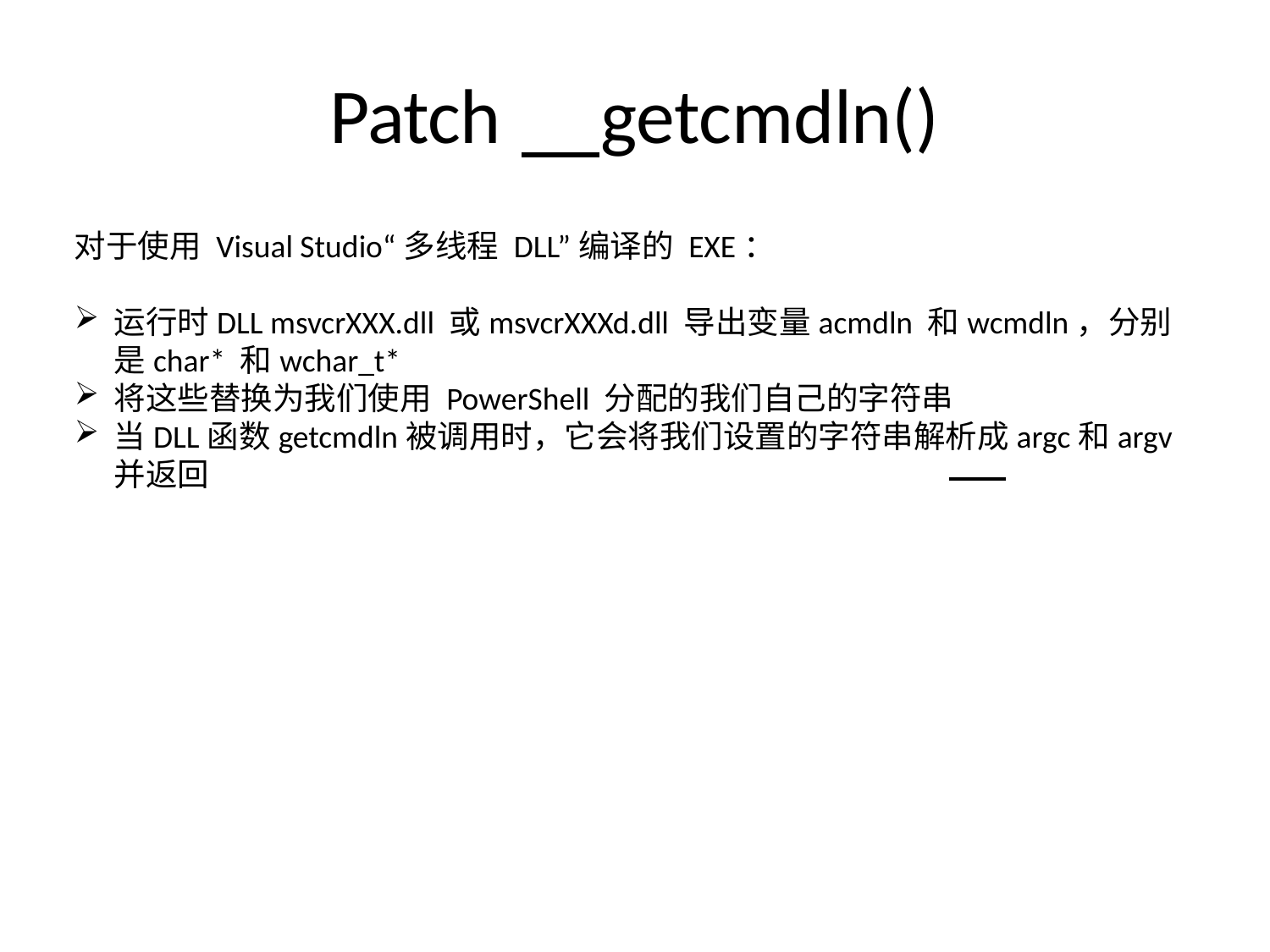

# Patch	getcmdln()

对于使用 Visual Studio“多线程 DLL”编译的 EXE：

运行时DLL msvcrXXX.dll 或msvcrXXXd.dll 导出变量acmdln 和wcmdln，分别是char* 和wchar_t*
将这些替换为我们使用 PowerShell 分配的我们自己的字符串
当DLL函数getcmdln被调用时，它会将我们设置的字符串解析成argc和argv并返回